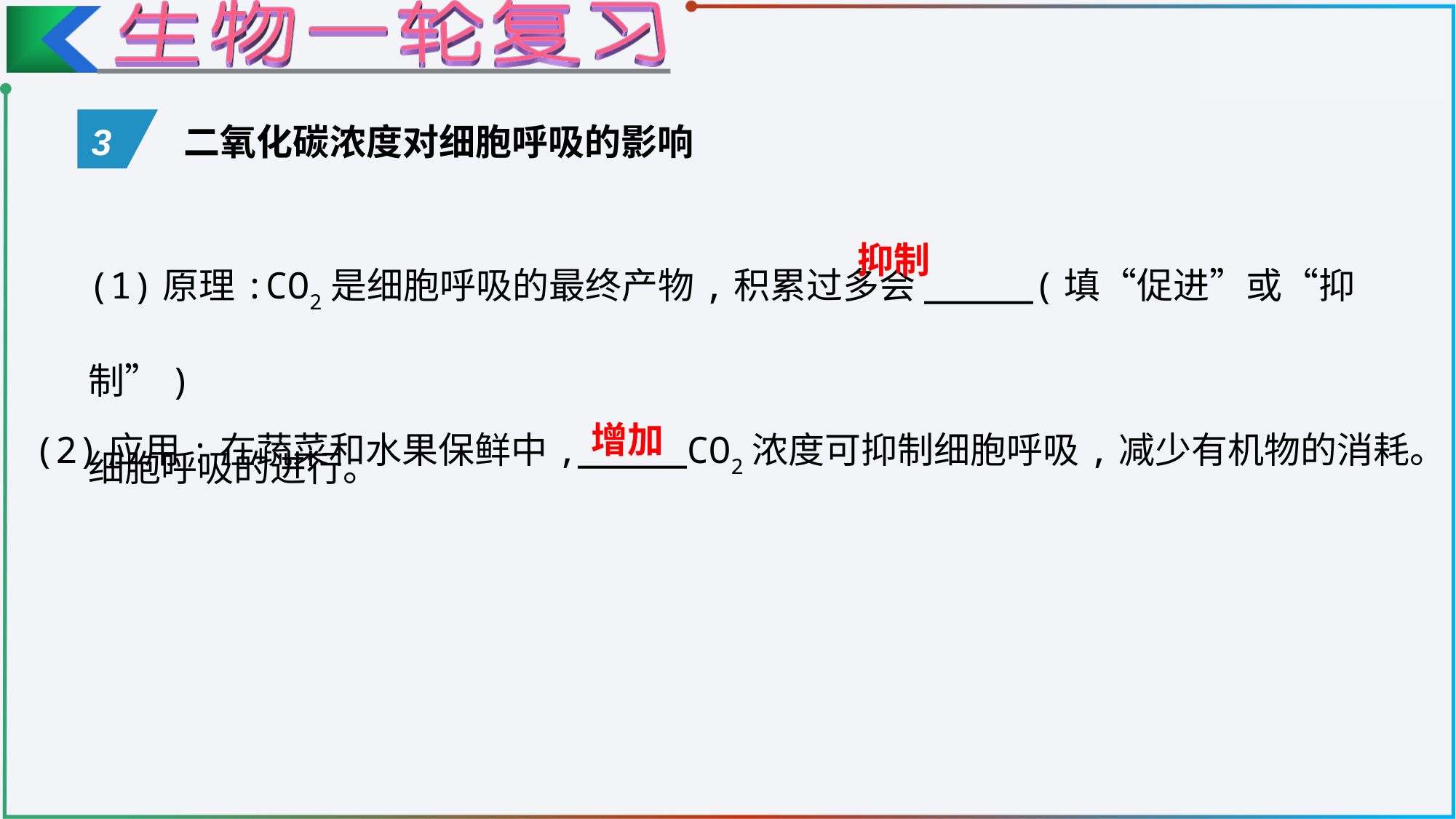

3
二氧化碳浓度对细胞呼吸的影响
(1)原理:CO2是细胞呼吸的最终产物,积累过多会_____(填“促进”或“抑制”)
细胞呼吸的进行。
抑制
增加
(2)应用:在蔬菜和水果保鲜中,_____CO2浓度可抑制细胞呼吸,减少有机物的消耗。